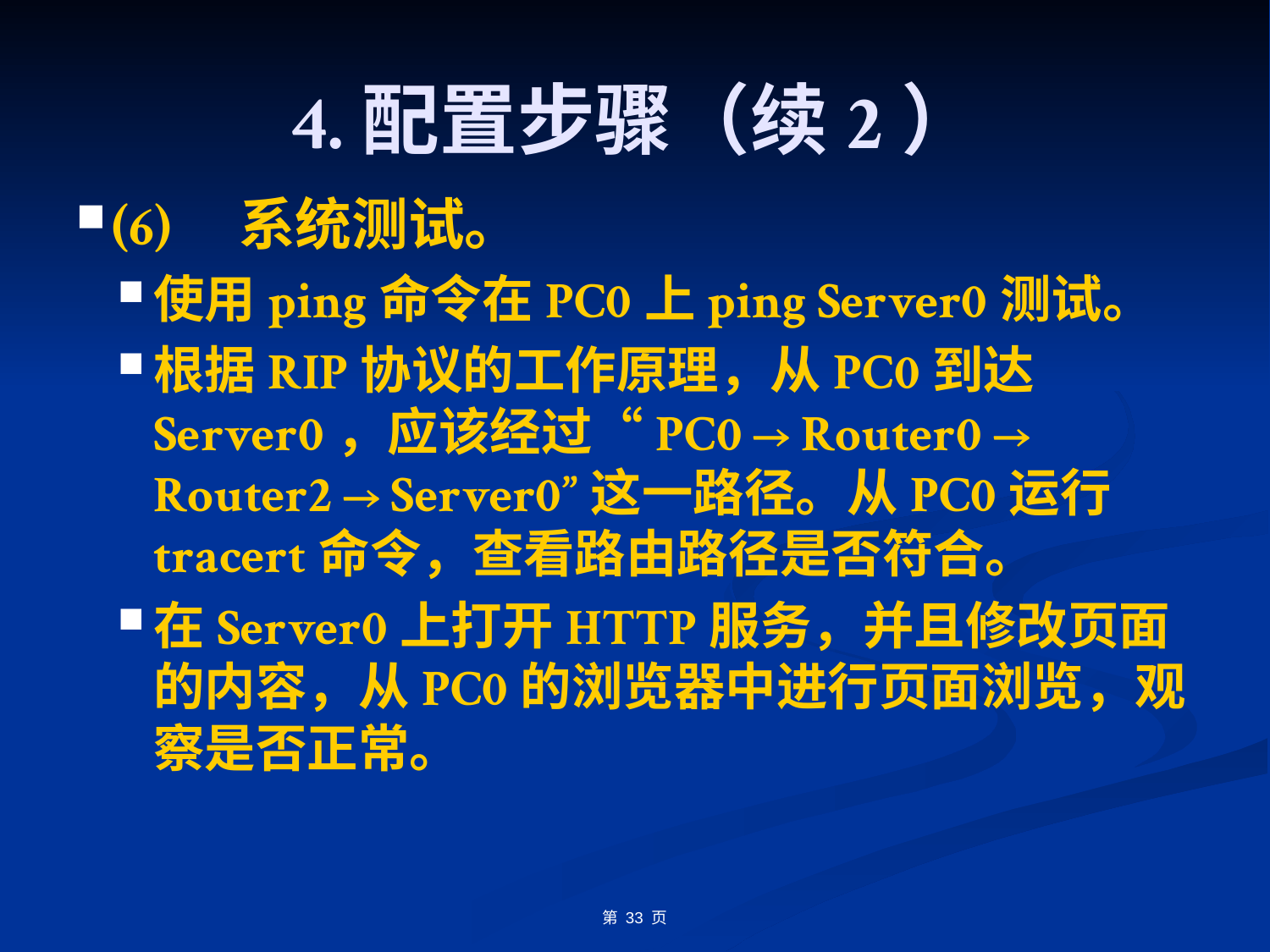

# 4.配置步骤（续2）
(6)	系统测试。
使用ping命令在PC0上ping Server0测试。
根据RIP协议的工作原理，从PC0到达Server0，应该经过“PC0 → Router0 → Router2 → Server0”这一路径。从PC0运行tracert命令，查看路由路径是否符合。
在Server0上打开HTTP服务，并且修改页面的内容，从PC0的浏览器中进行页面浏览，观察是否正常。
第 33 页